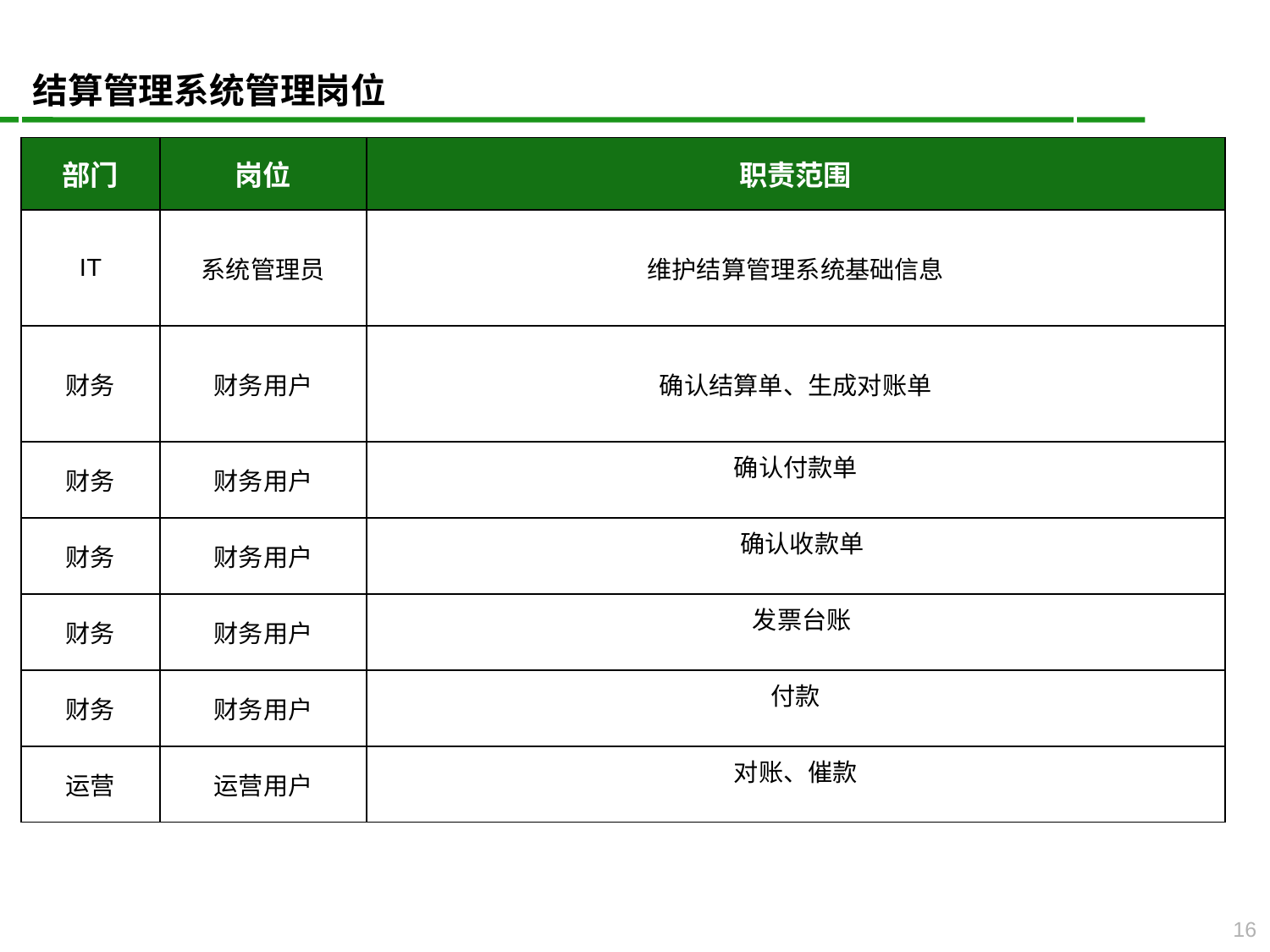

结算管理系统管理岗位
| 部门 | 岗位 | 职责范围 |
| --- | --- | --- |
| IT | 系统管理员 | 维护结算管理系统基础信息 |
| 财务 | 财务用户 | 确认结算单、生成对账单 |
| 财务 | 财务用户 | 确认付款单 |
| 财务 | 财务用户 | 确认收款单 |
| 财务 | 财务用户 | 发票台账 |
| 财务 | 财务用户 | 付款 |
| 运营 | 运营用户 | 对账、催款 |
16